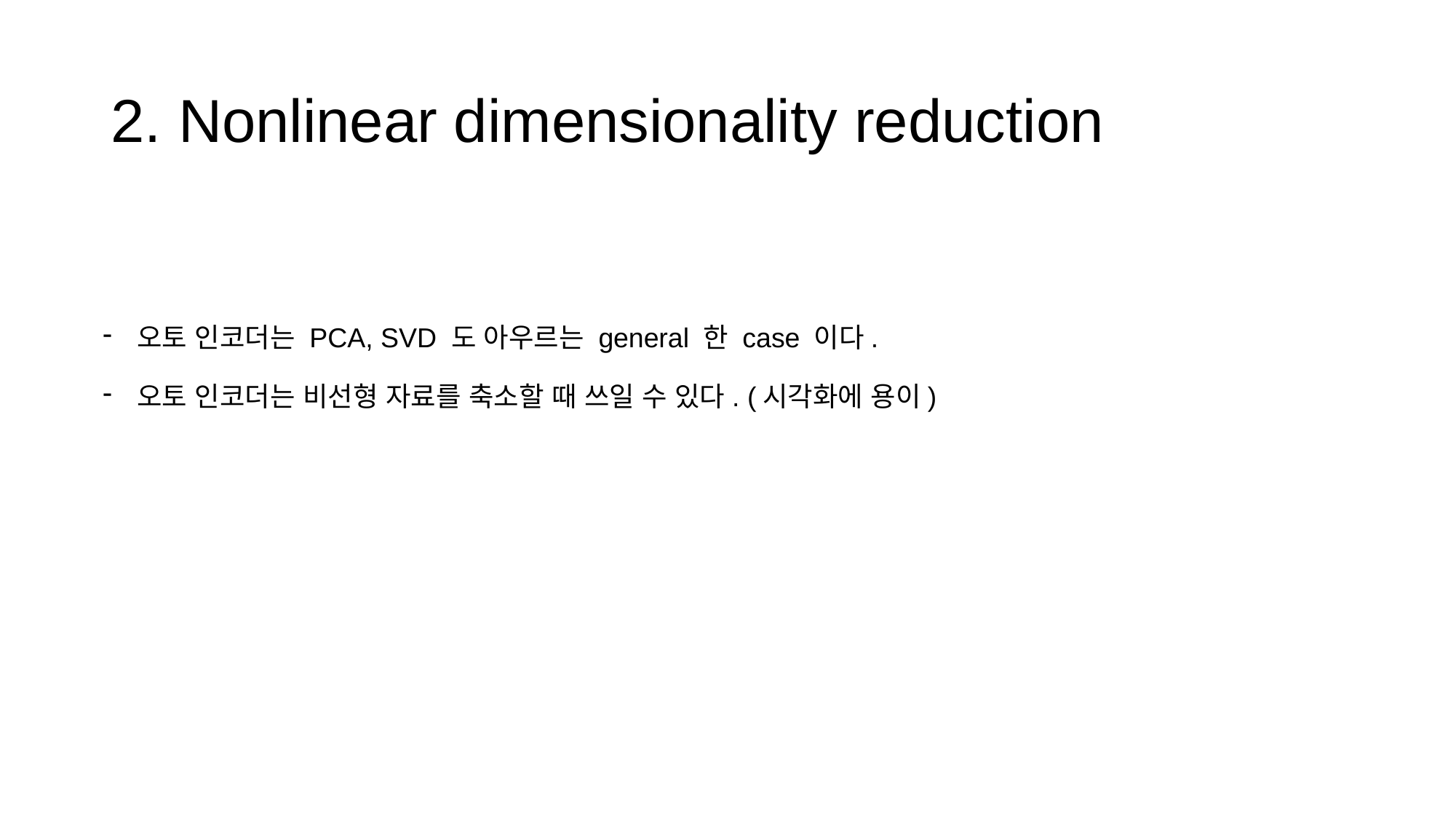

# 2. Nonlinear dimensionality reduction
오토 인코더는 PCA, SVD 도 아우르는 general 한 case 이다.

오토 인코더는 비선형 자료를 축소할 때 쓰일 수 있다. (시각화에 용이)